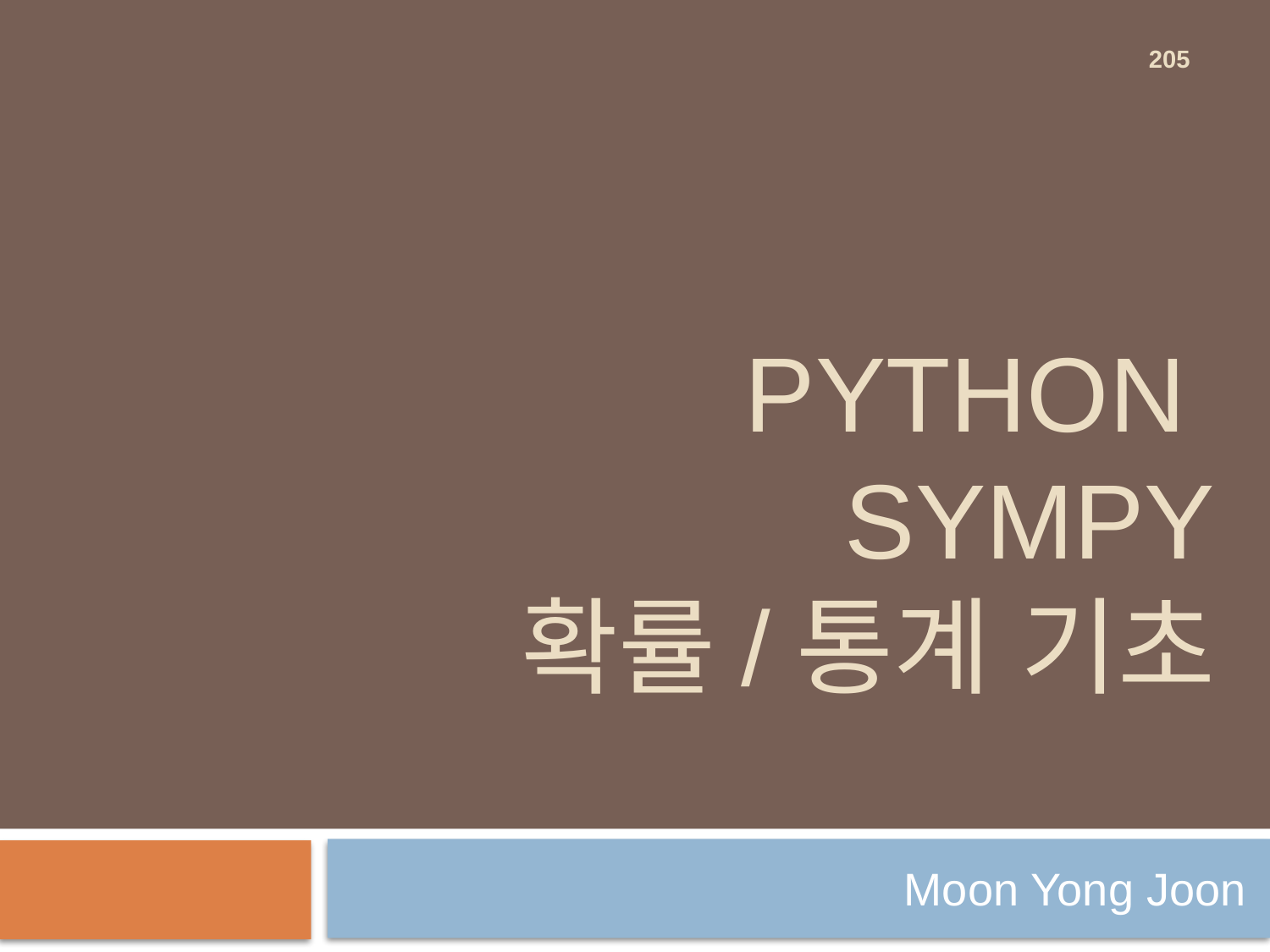

205
# Python sympy 확률/통계 기초
Moon Yong Joon